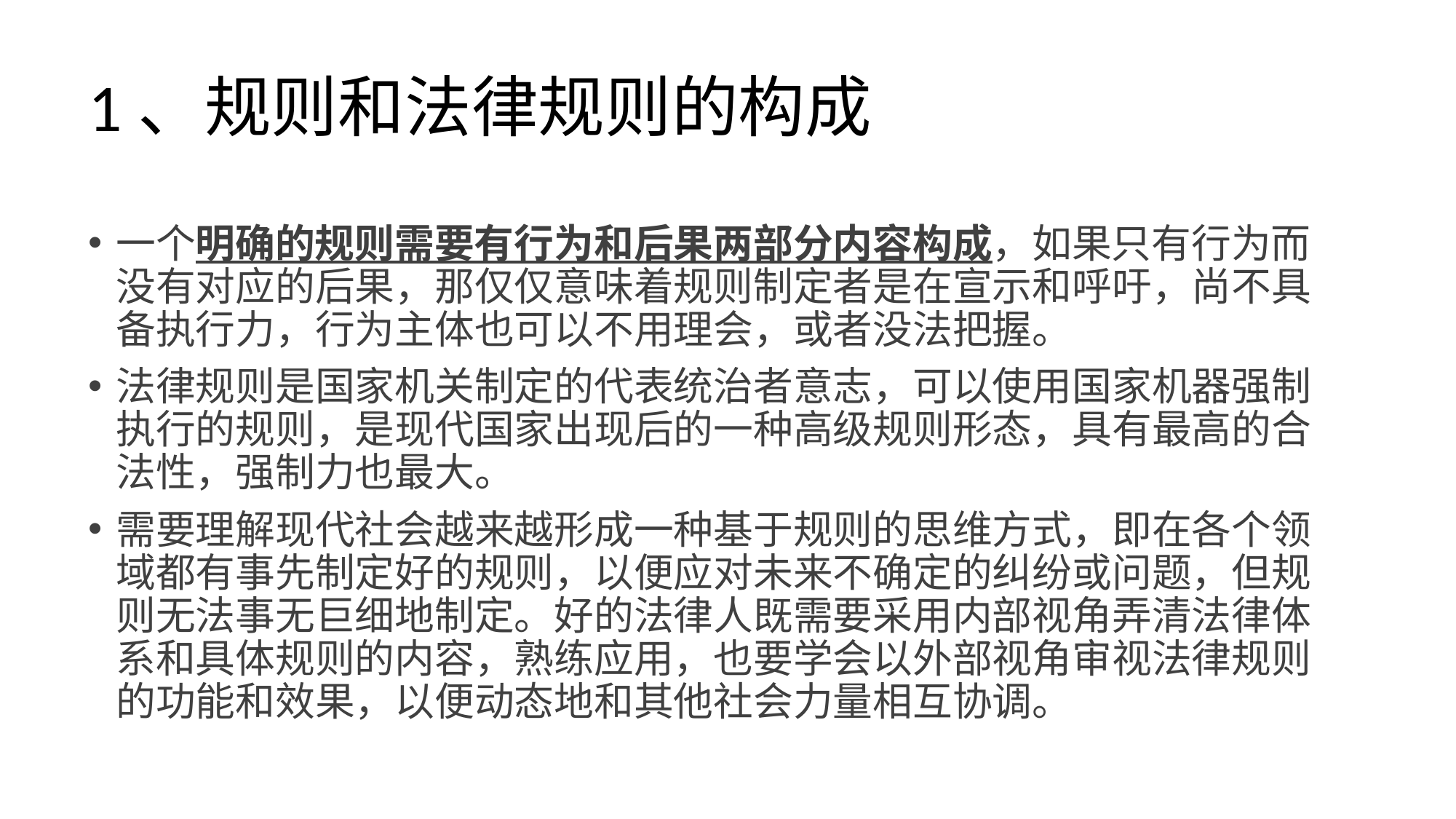

# 1、规则和法律规则的构成
一个明确的规则需要有行为和后果两部分内容构成，如果只有行为而没有对应的后果，那仅仅意味着规则制定者是在宣示和呼吁，尚不具备执行力，行为主体也可以不用理会，或者没法把握。
法律规则是国家机关制定的代表统治者意志，可以使用国家机器强制执行的规则，是现代国家出现后的一种高级规则形态，具有最高的合法性，强制力也最大。
需要理解现代社会越来越形成一种基于规则的思维方式，即在各个领域都有事先制定好的规则，以便应对未来不确定的纠纷或问题，但规则无法事无巨细地制定。好的法律人既需要采用内部视角弄清法律体系和具体规则的内容，熟练应用，也要学会以外部视角审视法律规则的功能和效果，以便动态地和其他社会力量相互协调。